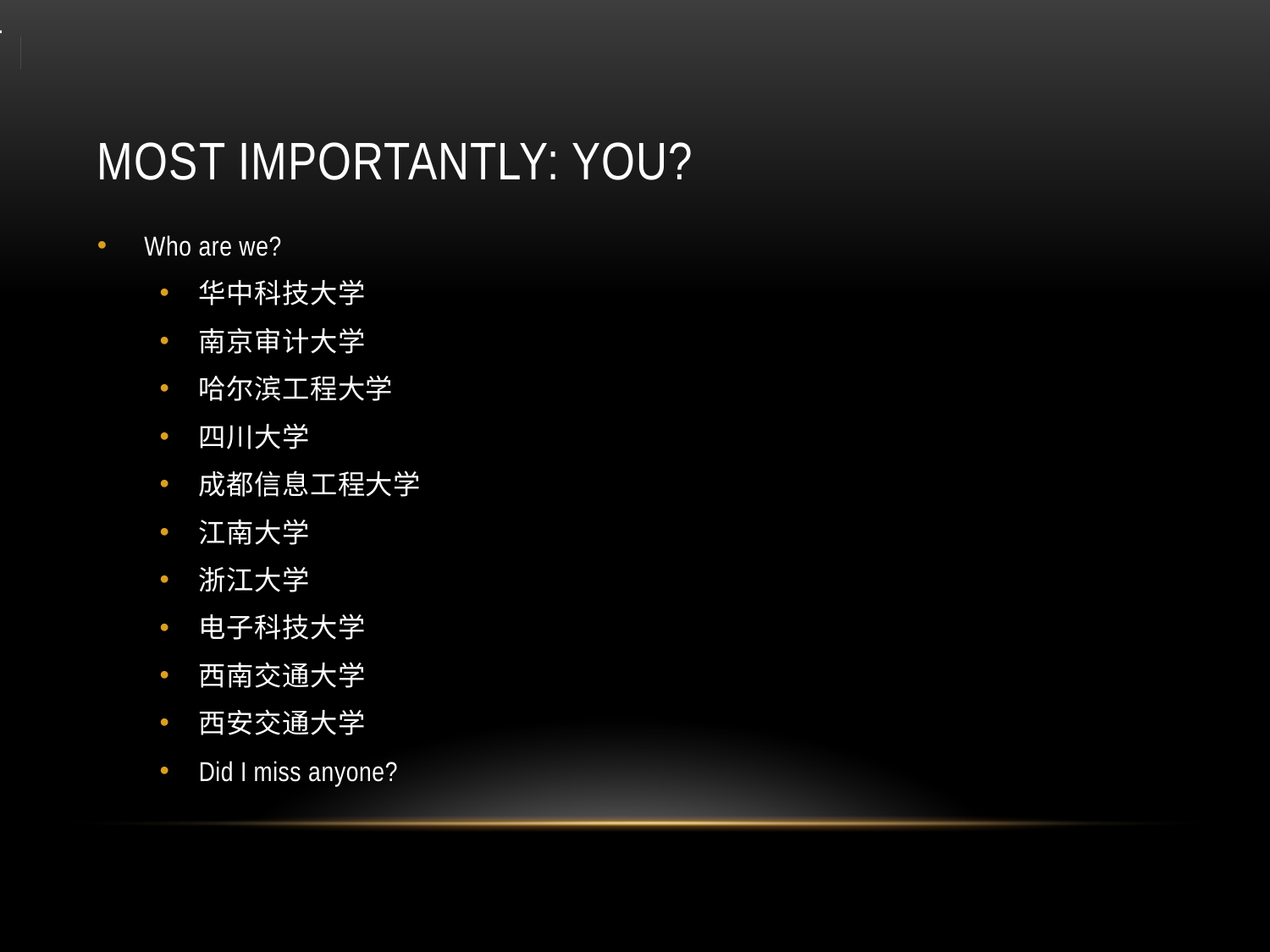

# Most Importantly: You?
Who are we?
华中科技大学
南京审计大学
哈尔滨工程大学
四川大学
成都信息工程大学
江南大学
浙江大学
电子科技大学
西南交通大学
西安交通大学
Did I miss anyone?